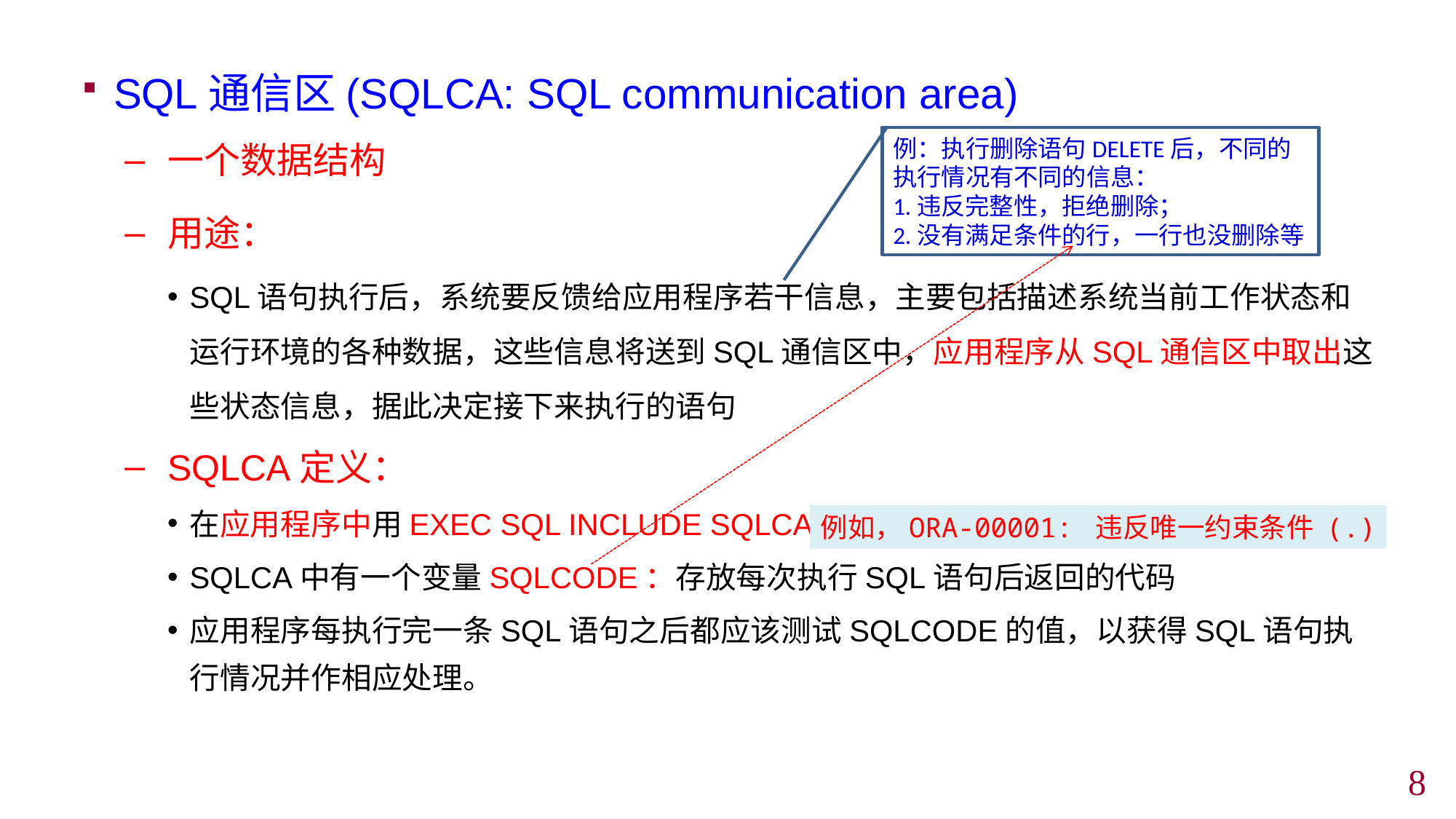

SQL通信区(SQLCA: SQL communication area)
一个数据结构
用途：
SQL语句执行后，系统要反馈给应用程序若干信息，主要包括描述系统当前工作状态和运行环境的各种数据，这些信息将送到SQL通信区中，应用程序从SQL通信区中取出这些状态信息，据此决定接下来执行的语句
SQLCA定义：
在应用程序中用EXEC SQL INCLUDE SQLCA定义
SQLCA中有一个变量SQLCODE：存放每次执行SQL语句后返回的代码
应用程序每执行完一条SQL语句之后都应该测试SQLCODE的值，以获得SQL语句执行情况并作相应处理。
例：执行删除语句DELETE后，不同的执行情况有不同的信息：
1.违反完整性，拒绝删除；
2.没有满足条件的行，一行也没删除等
例如，ORA-00001: 违反唯一约束条件 (.)
8